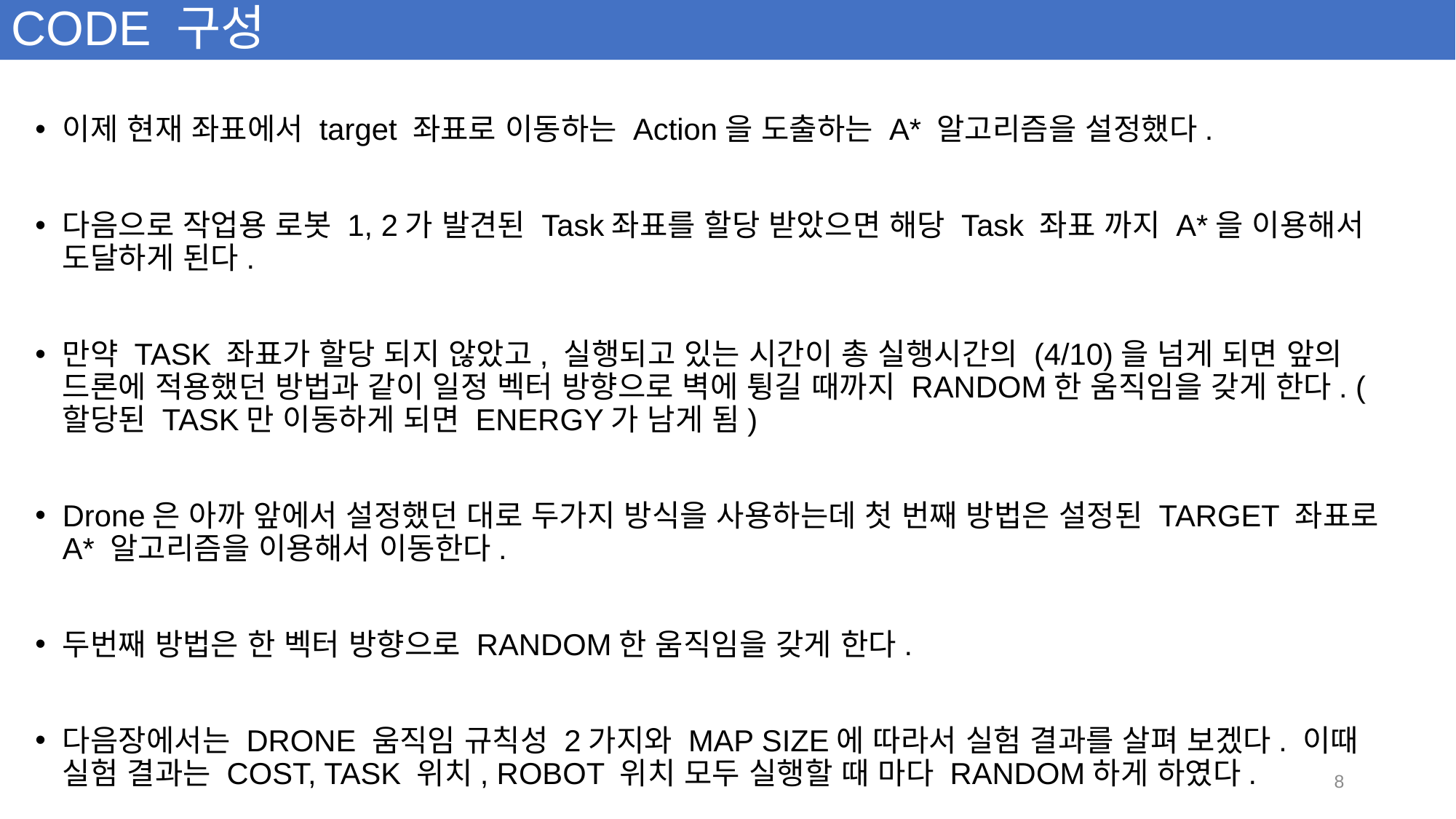

# CODE 구성
이제 현재 좌표에서 target 좌표로 이동하는 Action을 도출하는 A* 알고리즘을 설정했다.

다음으로 작업용 로봇 1, 2가 발견된 Task좌표를 할당 받았으면 해당 Task 좌표 까지 A*을 이용해서 도달하게 된다.

만약 TASK 좌표가 할당 되지 않았고, 실행되고 있는 시간이 총 실행시간의 (4/10)을 넘게 되면 앞의 드론에 적용했던 방법과 같이 일정 벡터 방향으로 벽에 튕길 때까지 RANDOM한 움직임을 갖게 한다. (할당된 TASK만 이동하게 되면 ENERGY가 남게 됨)

Drone은 아까 앞에서 설정했던 대로 두가지 방식을 사용하는데 첫 번째 방법은 설정된 TARGET 좌표로 A* 알고리즘을 이용해서 이동한다.

두번째 방법은 한 벡터 방향으로 RANDOM한 움직임을 갖게 한다.

다음장에서는 DRONE 움직임 규칙성 2가지와 MAP SIZE에 따라서 실험 결과를 살펴 보겠다. 이때 실험 결과는 COST, TASK 위치, ROBOT 위치 모두 실행할 때 마다 RANDOM하게 하였다.

8